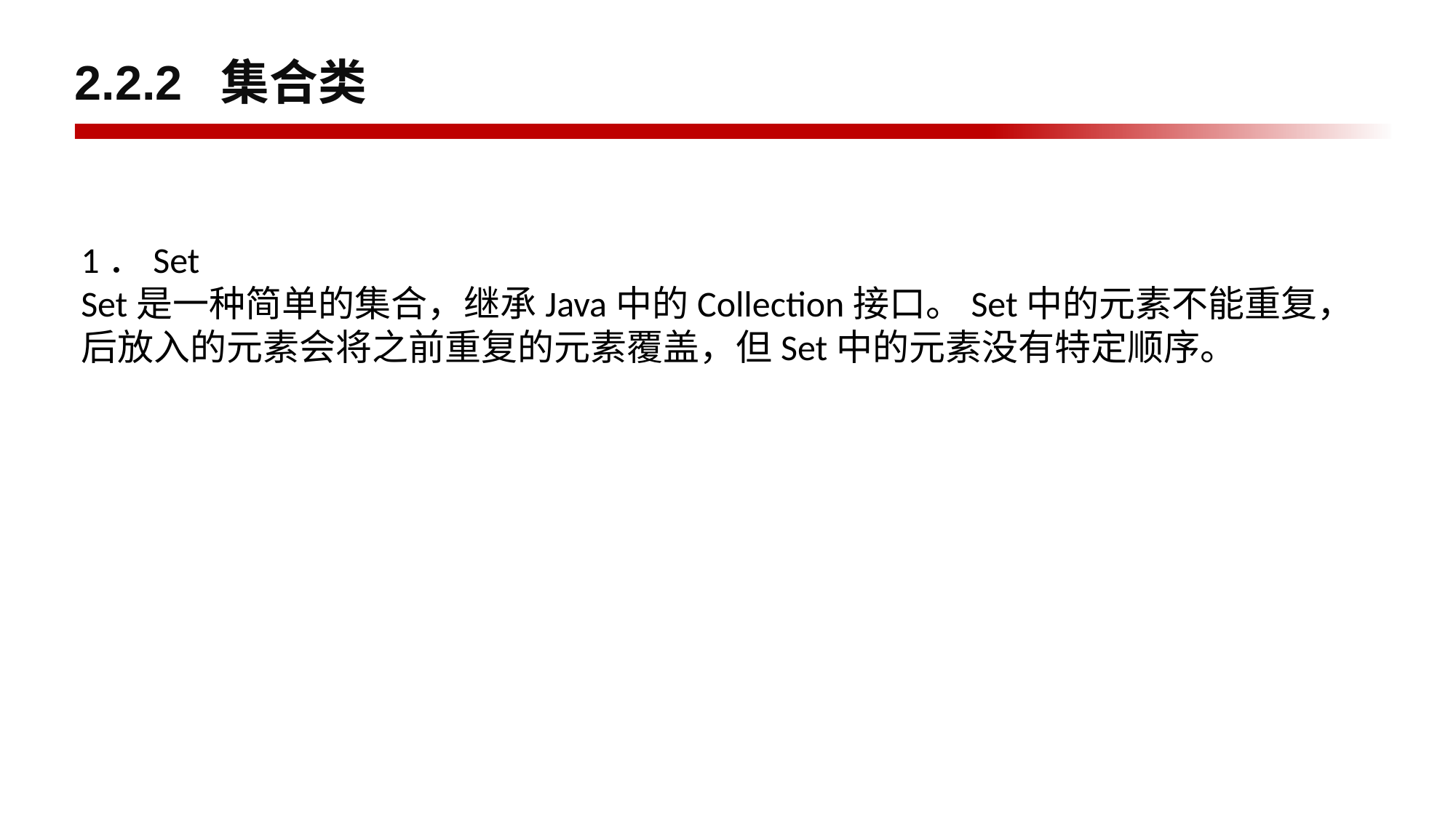

# 2.2.2  集合类

1．Set
Set是一种简单的集合，继承Java中的Collection接口。Set中的元素不能重复，后放入的元素会将之前重复的元素覆盖，但Set中的元素没有特定顺序。